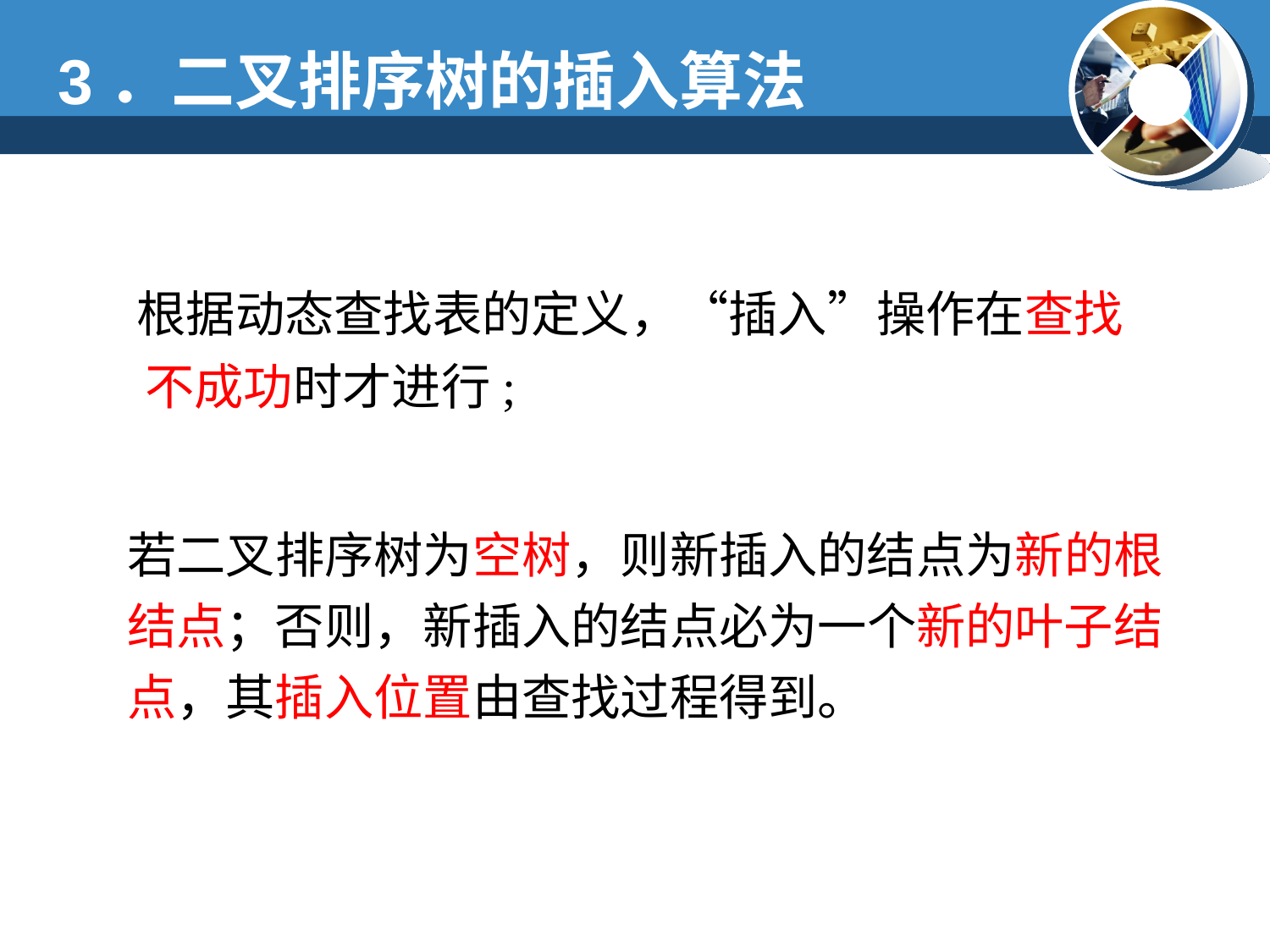

# 3．二叉排序树的插入算法
  根据动态查找表的定义，“插入”操作在查找不成功时才进行;
若二叉排序树为空树，则新插入的结点为新的根结点；否则，新插入的结点必为一个新的叶子结点，其插入位置由查找过程得到。